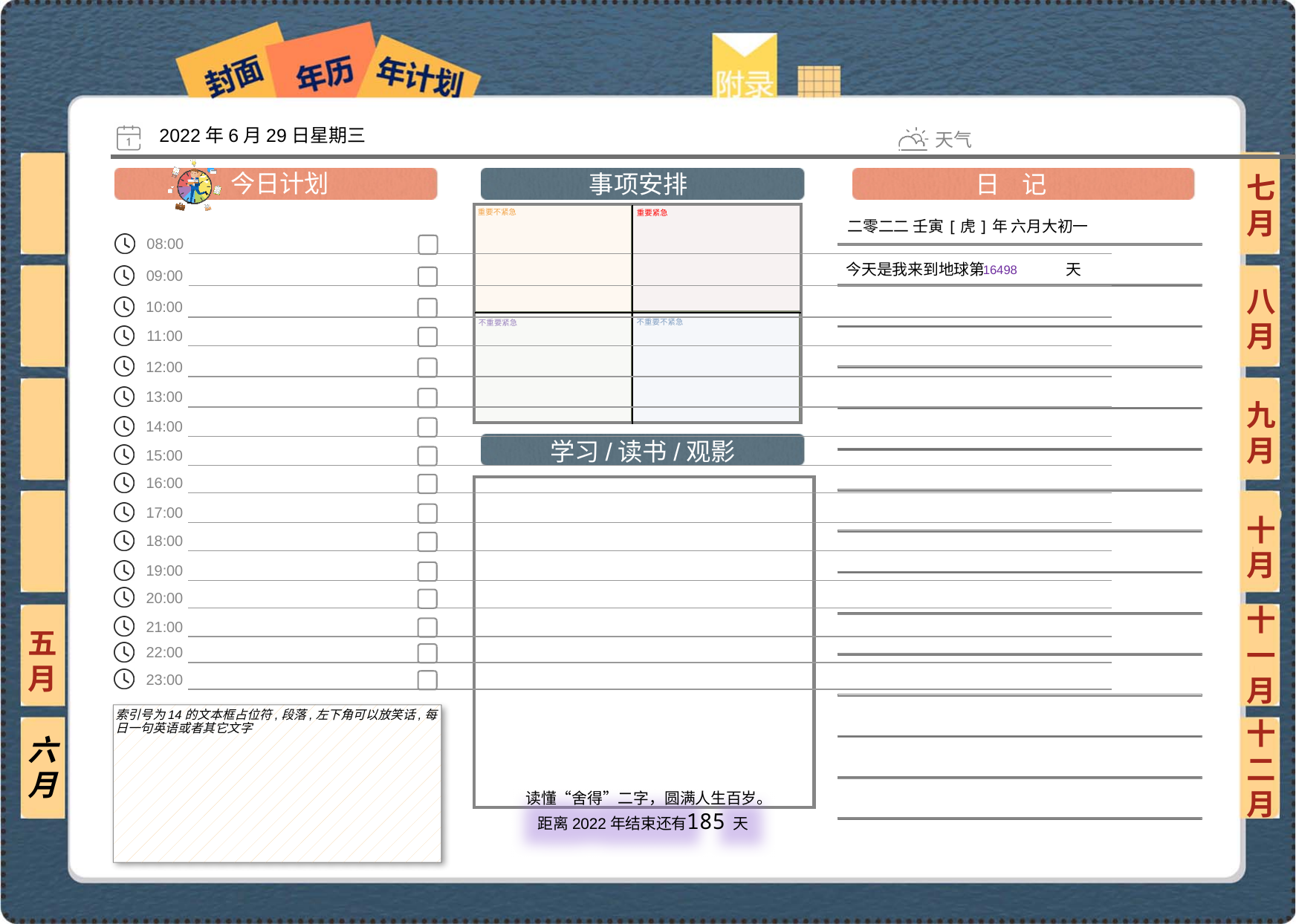

2022年6月29日星期三
七月
二零二二 壬寅[虎]年 六月大初一
16498
八月
九月
十月
十一月
五月
索引号为14的文本框占位符,段落,左下角可以放笑话,每日一句英语或者其它文字
六月
十二月
185
 读懂“舍得”二字，圆满人生百岁。